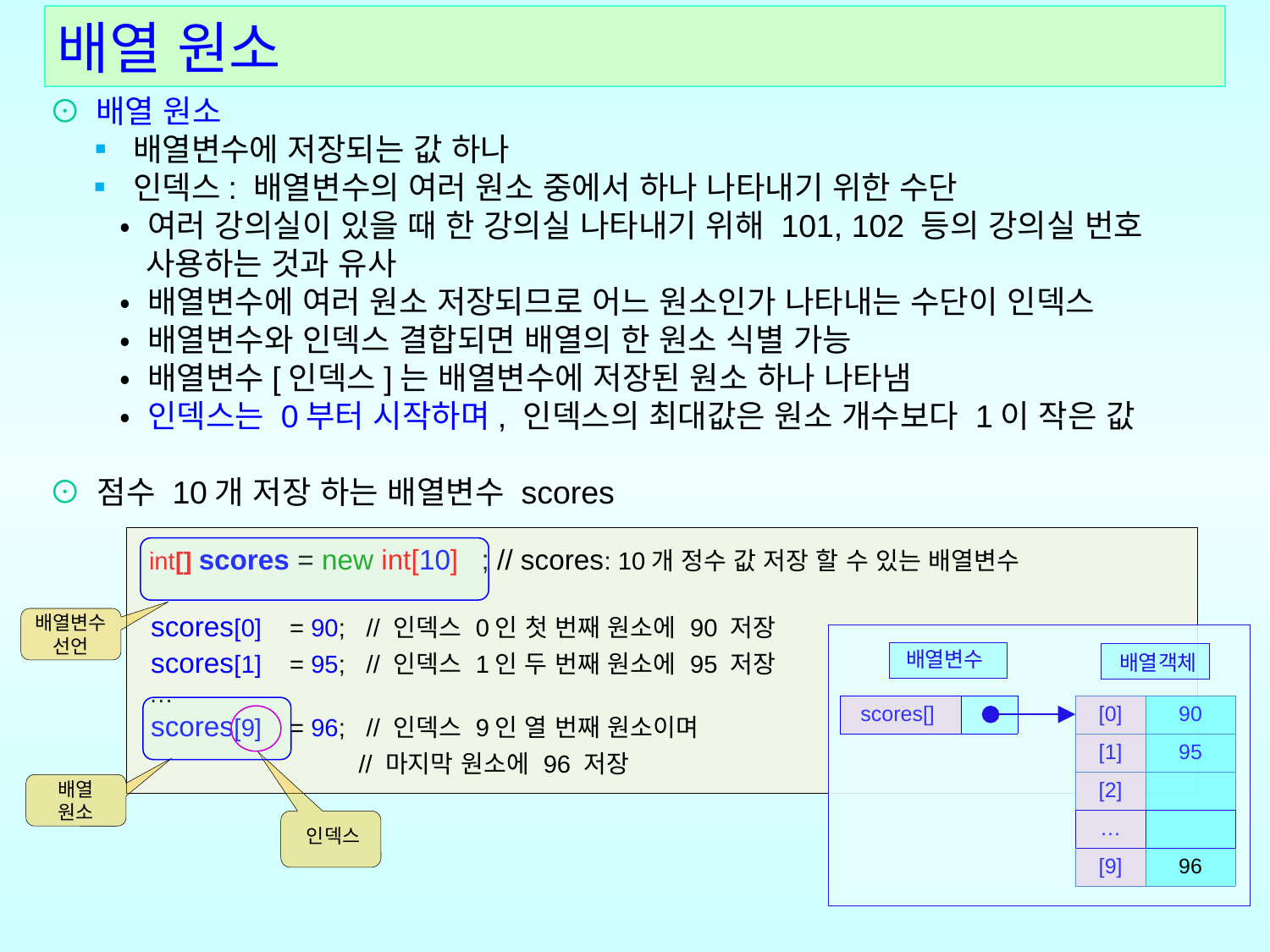

배열 원소
⊙ 배열 원소
    ▪ 배열변수에 저장되는 값 하나
    ▪ 인덱스: 배열변수의 여러 원소 중에서 하나 나타내기 위한 수단
        • 여러 강의실이 있을 때 한 강의실 나타내기 위해 101, 102 등의 강의실 번호
          사용하는 것과 유사
        • 배열변수에 여러 원소 저장되므로 어느 원소인가 나타내는 수단이 인덱스
        • 배열변수와 인덱스 결합되면 배열의 한 원소 식별 가능
        • 배열변수[인덱스]는 배열변수에 저장된 원소 하나 나타냄
        • 인덱스는 0부터 시작하며, 인덱스의 최대값은 원소 개수보다 1이 작은 값

⊙ 점수 10개 저장 하는 배열변수 scores
| int[] scores = new int[10] ; // scores: 10개 정수 값 저장 할 수 있는 배열변수 scores[0] = 90; // 인덱스 0인 첫 번째 원소에 90 저장 scores[1] = 95; // 인덱스 1인 두 번째 원소에 95 저장 … scores[9] = 96; // 인덱스 9인 열 번째 원소이며 // 마지막 원소에 96 저장 |
| --- |

배열변수 선언

배열변수
배열객체
| scores[] |  |
| --- | --- |
| [0] | 90 |
| --- | --- |
| [1] | 95 |
| [2] |  |
| … |  |
| [9] | 96 |

배열
원소
인덱스